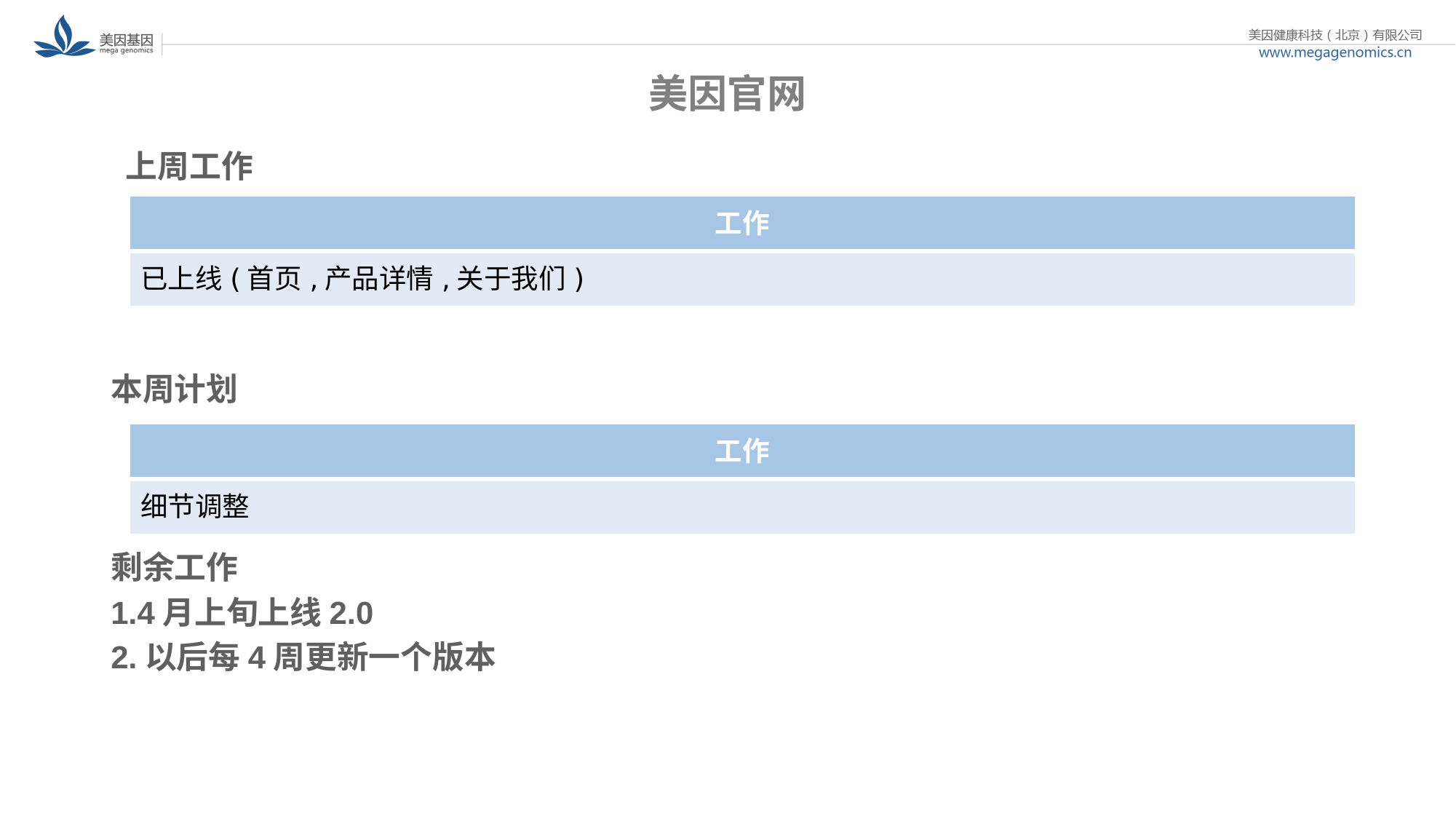

# 美因官网
 上周工作

本周计划

剩余工作
1.4月上旬上线2.0
2.以后每4周更新一个版本
| 工作 |
| --- |
| 已上线(首页,产品详情,关于我们) |
| 工作 |
| --- |
| 细节调整 |